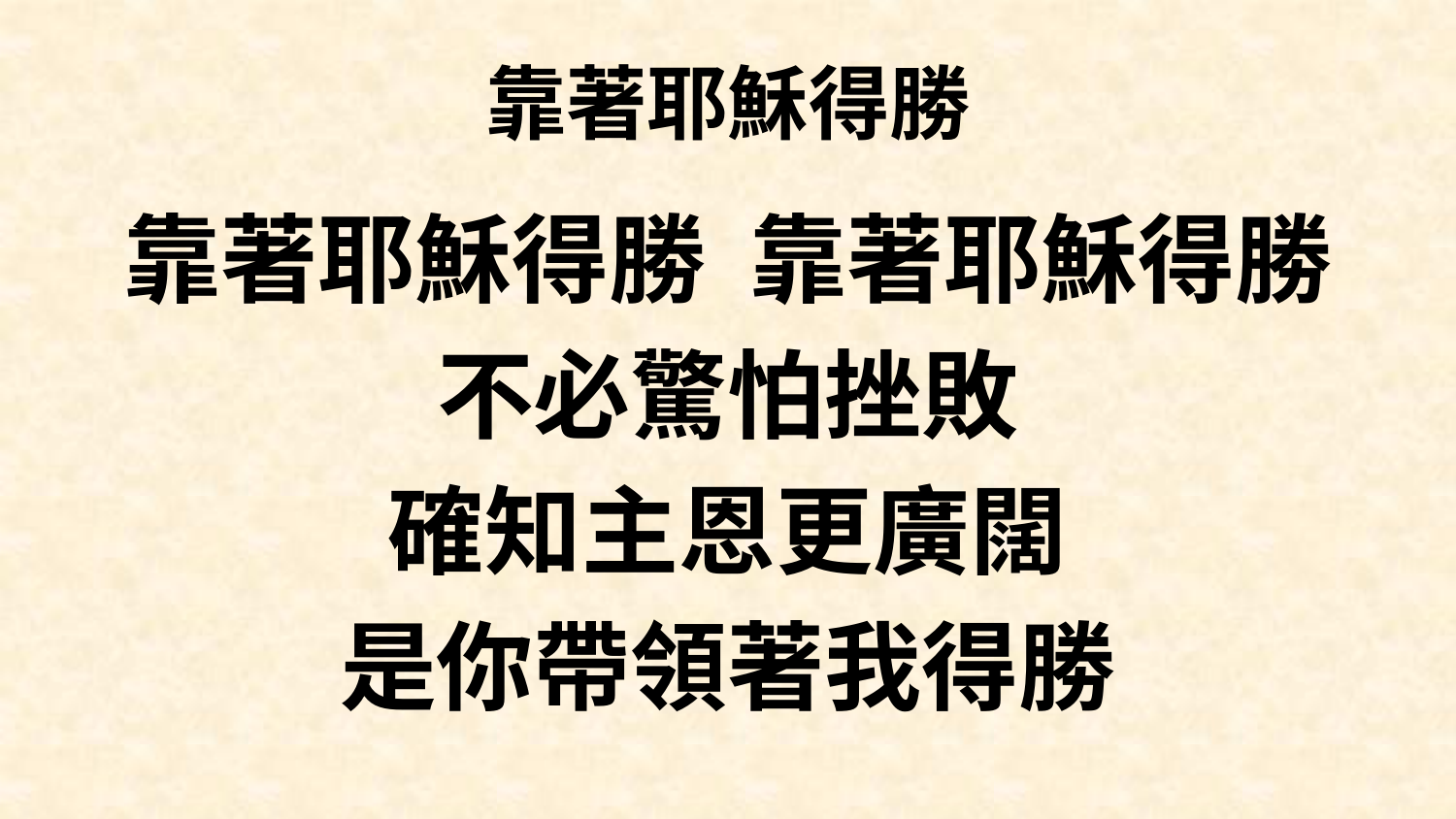

# 靠著耶穌得勝
靠著耶穌得勝  靠著耶穌得勝
不必驚怕挫敗
確知主恩更廣闊
是你帶領著我得勝